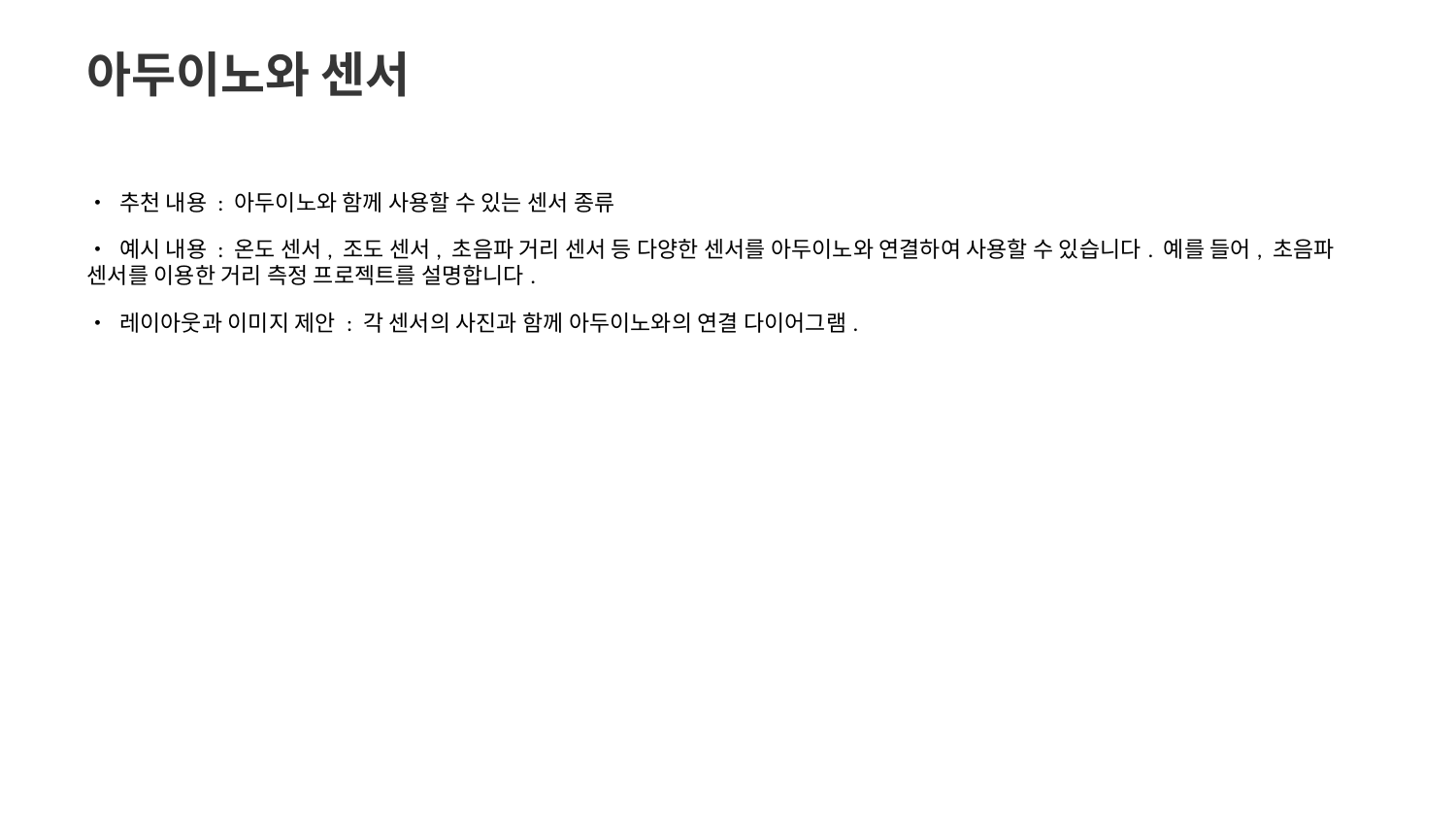

아두이노와 센서
• 추천 내용 : 아두이노와 함께 사용할 수 있는 센서 종류
• 예시 내용 : 온도 센서, 조도 센서, 초음파 거리 센서 등 다양한 센서를 아두이노와 연결하여 사용할 수 있습니다. 예를 들어, 초음파 센서를 이용한 거리 측정 프로젝트를 설명합니다.
• 레이아웃과 이미지 제안 : 각 센서의 사진과 함께 아두이노와의 연결 다이어그램.